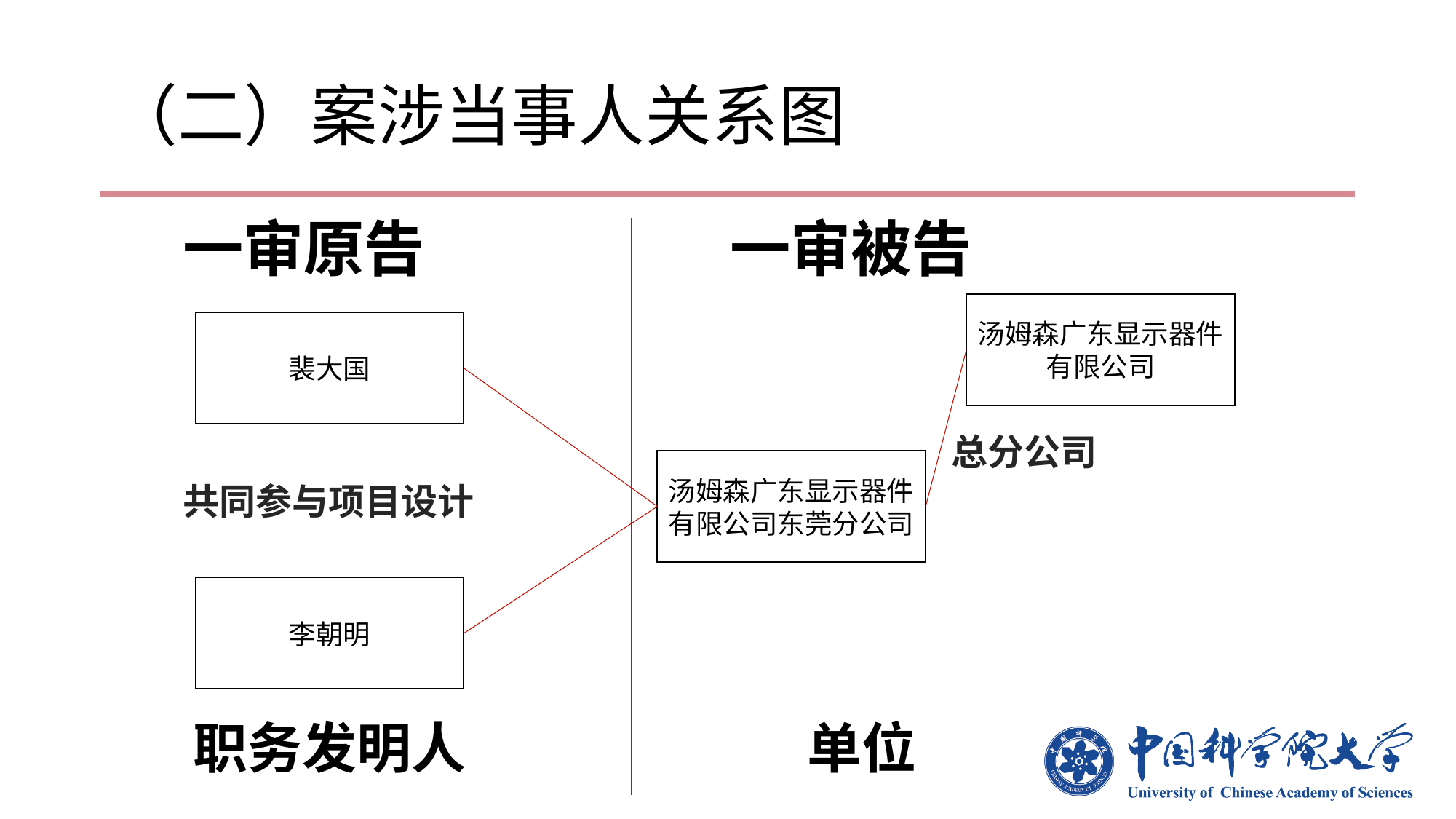

# （二）案涉当事人关系图
一审原告
一审被告
汤姆森广东显示器件有限公司
裴大国
总分公司
汤姆森广东显示器件有限公司东莞分公司
共同参与项目设计
李朝明
单位
职务发明人